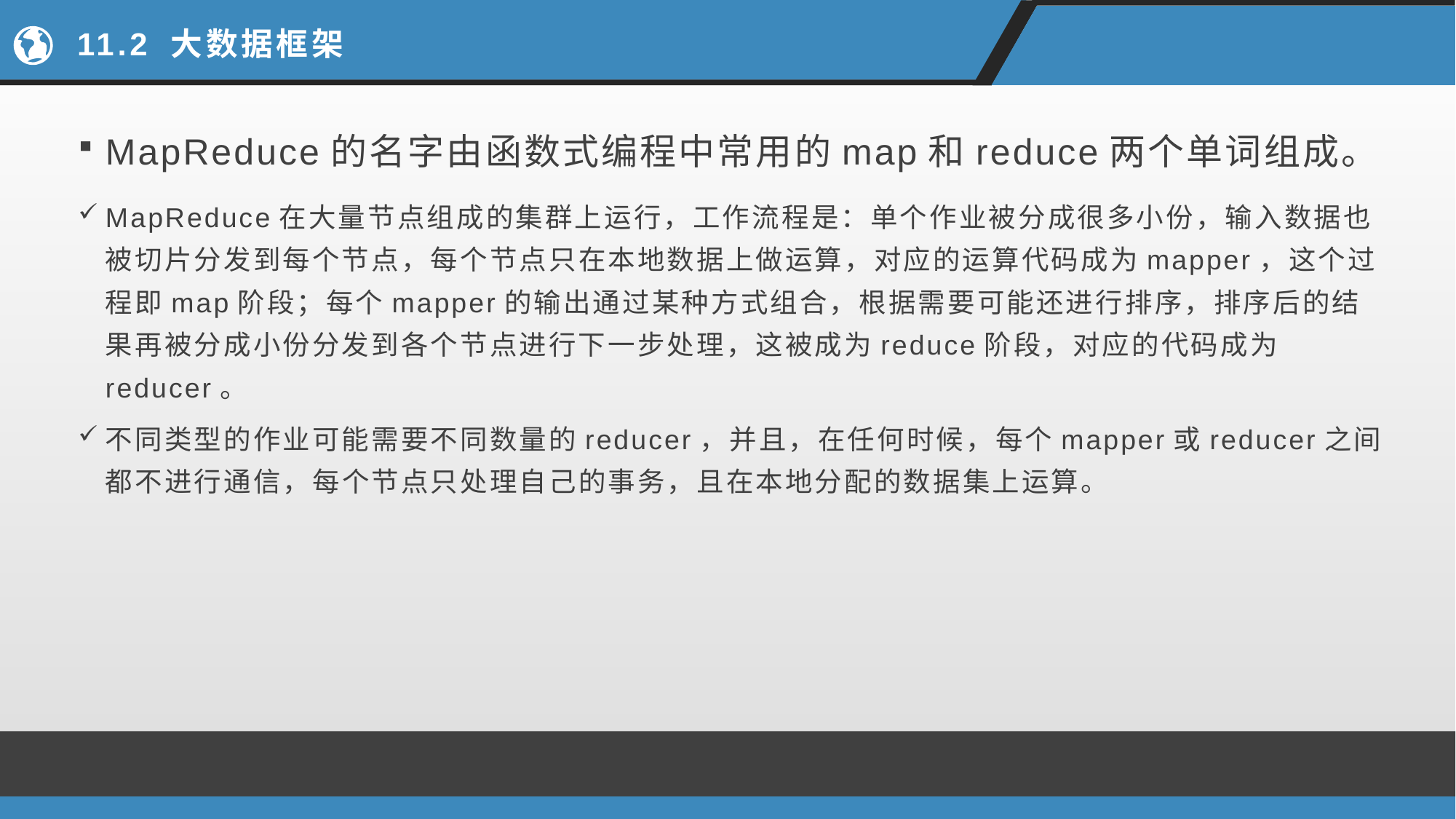

# 11.2 大数据框架

MapReduce的名字由函数式编程中常用的map和reduce两个单词组成。
MapReduce在大量节点组成的集群上运行，工作流程是：单个作业被分成很多小份，输入数据也被切片分发到每个节点，每个节点只在本地数据上做运算，对应的运算代码成为mapper，这个过程即map阶段；每个mapper的输出通过某种方式组合，根据需要可能还进行排序，排序后的结果再被分成小份分发到各个节点进行下一步处理，这被成为reduce阶段，对应的代码成为reducer。
不同类型的作业可能需要不同数量的reducer，并且，在任何时候，每个mapper或reducer之间都不进行通信，每个节点只处理自己的事务，且在本地分配的数据集上运算。